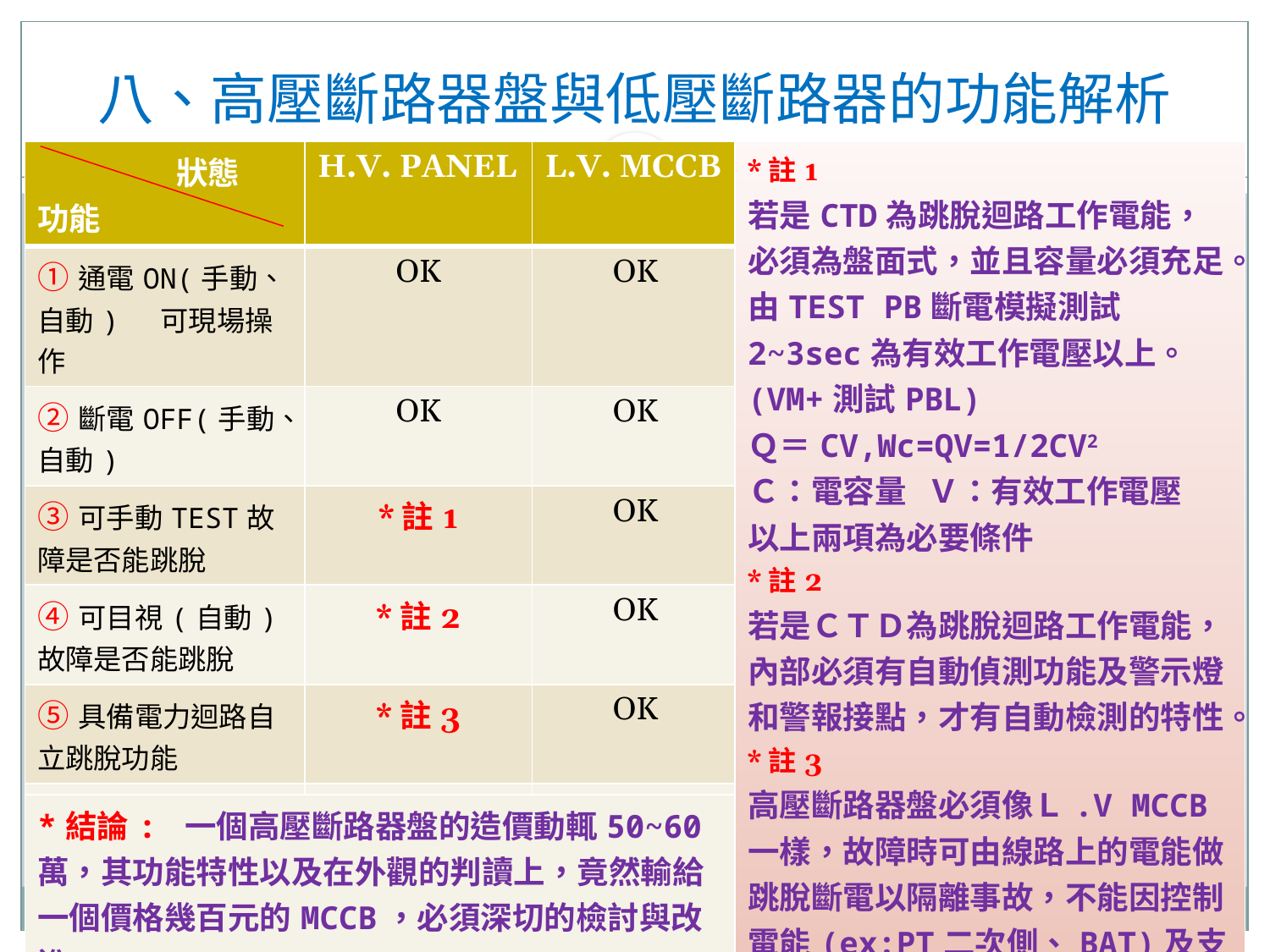

# 八、高壓斷路器盤與低壓斷路器的功能解析
| \*註1 若是CTD為跳脫迴路工作電能，必須為盤面式，並且容量必須充足。由TEST PB斷電模擬測試2~3sec為有效工作電壓以上。(VM+測試PBL) Ｑ＝CV,Wc=QV=1/2CV2 Ｃ：電容量 Ｖ：有效工作電壓 以上兩項為必要條件 \*註2 若是ＣＴＤ為跳脫迴路工作電能，內部必須有自動偵測功能及警示燈和警報接點，才有自動檢測的特性。 \*註3 高壓斷路器盤必須像Ｌ.V MCCB一樣，故障時可由線路上的電能做跳脫斷電以隔離事故，不能因控制電能(ex:PT二次側、BAT)及支援電能失效而無法作動。 將使供電端變電所(ex:台電、供電局)變電站的高壓迴路跳脫斷電，造成區域停電工安事故。 |
| --- |
| 狀態 功能 | H.V. PANEL | L.V. MCCB |  |
| --- | --- | --- | --- |
| ①通電ON(手動、自動) 可現場操作 | OK | OK |  |
| ②斷電OFF(手動、自動) | OK | OK |  |
| ③可手動TEST故障是否能跳脫 | \*註1 | OK |  |
| ④可目視(自動)故障是否能跳脫 | \*註2 | OK |  |
| ⑤具備電力迴路自立跳脫功能 | \*註3 | OK |  |
| ⑥外觀上是否可判讀基本功能 | X | OK |  |
|  |  |  |  |
| \*結論: 一個高壓斷路器盤的造價動輒50~60萬，其功能特性以及在外觀的判讀上，竟然輸給一個價格幾百元的MCCB，必須深切的檢討與改進。 |
| --- |